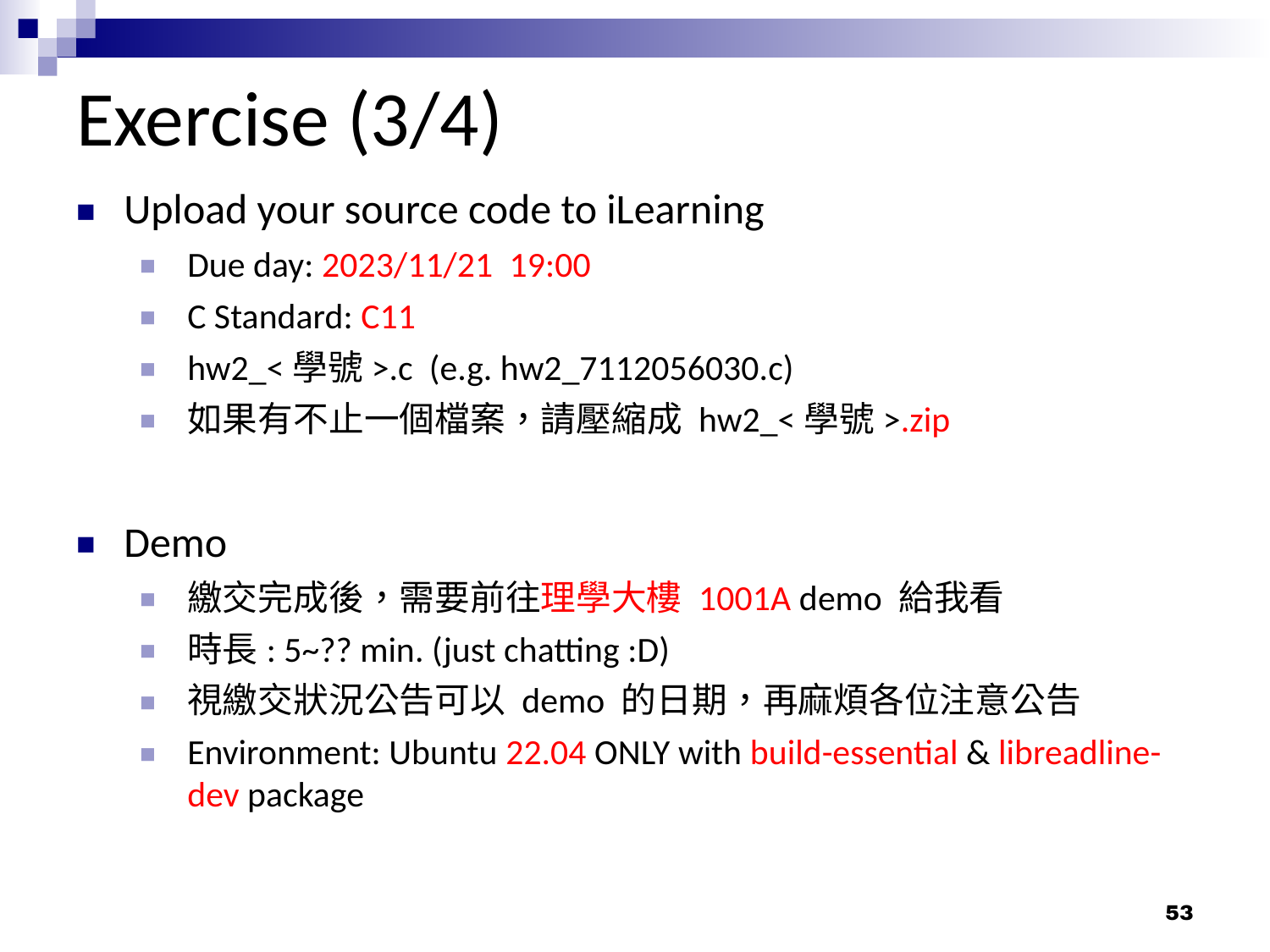

# Exercise (3/4)
Upload your source code to iLearning
Due day: 2023/11/21  19:00
C Standard: C11
hw2_<學號>.c  (e.g. hw2_7112056030.c)
如果有不止一個檔案，請壓縮成 hw2_<學號>.zip

Demo
繳交完成後，需要前往理學大樓 1001A demo 給我看
時長: 5~?? min. (just chatting :D)
視繳交狀況公告可以 demo 的日期，再麻煩各位注意公告
Environment: Ubuntu 22.04 ONLY with build-essential & libreadline-dev package
53